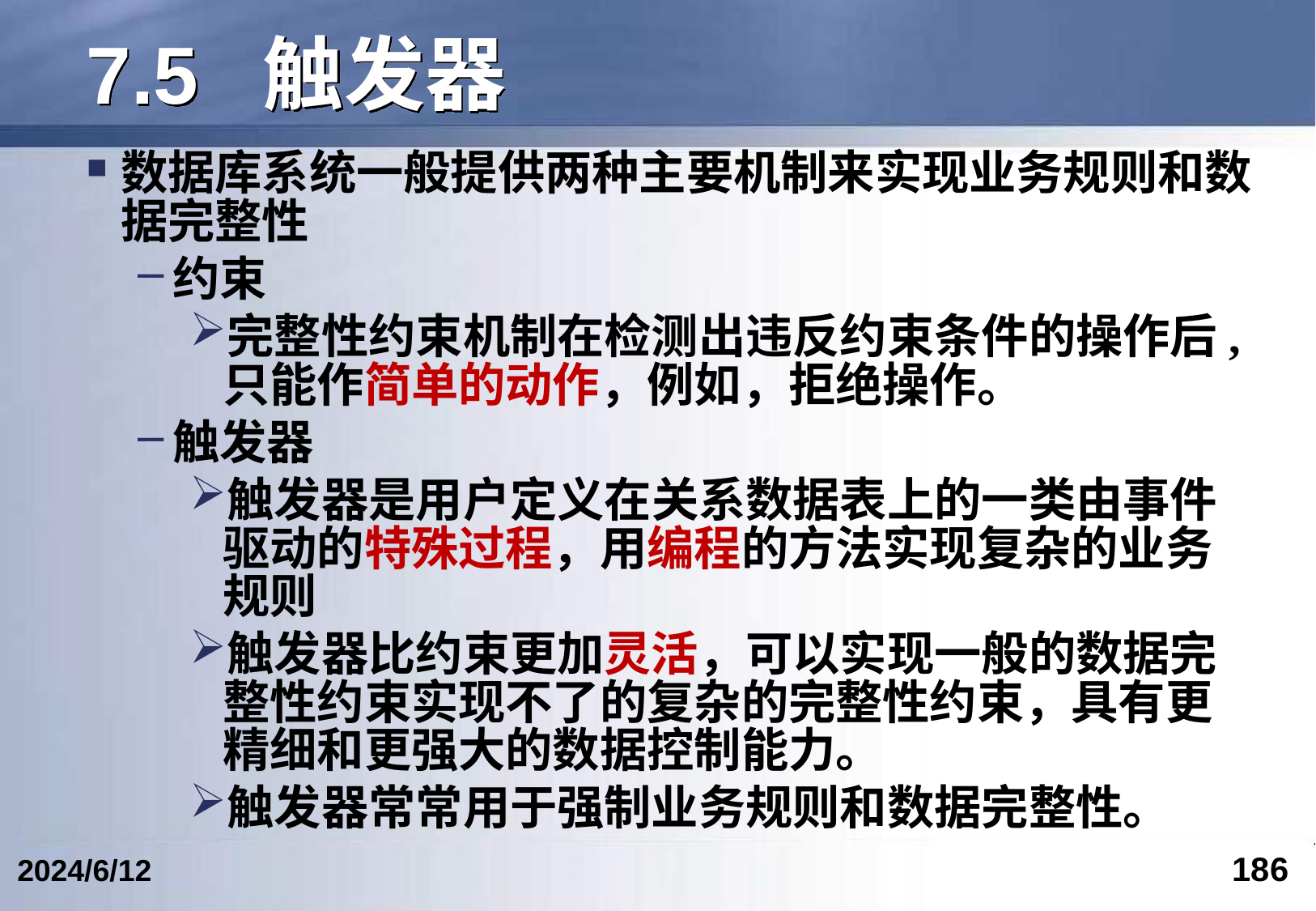

# 7.5  触发器
数据库系统一般提供两种主要机制来实现业务规则和数据完整性
约束
完整性约束机制在检测出违反约束条件的操作后,只能作简单的动作，例如，拒绝操作。
触发器
触发器是用户定义在关系数据表上的一类由事件驱动的特殊过程，用编程的方法实现复杂的业务规则
触发器比约束更加灵活，可以实现一般的数据完整性约束实现不了的复杂的完整性约束，具有更精细和更强大的数据控制能力。
触发器常常用于强制业务规则和数据完整性。
186
2024/6/12